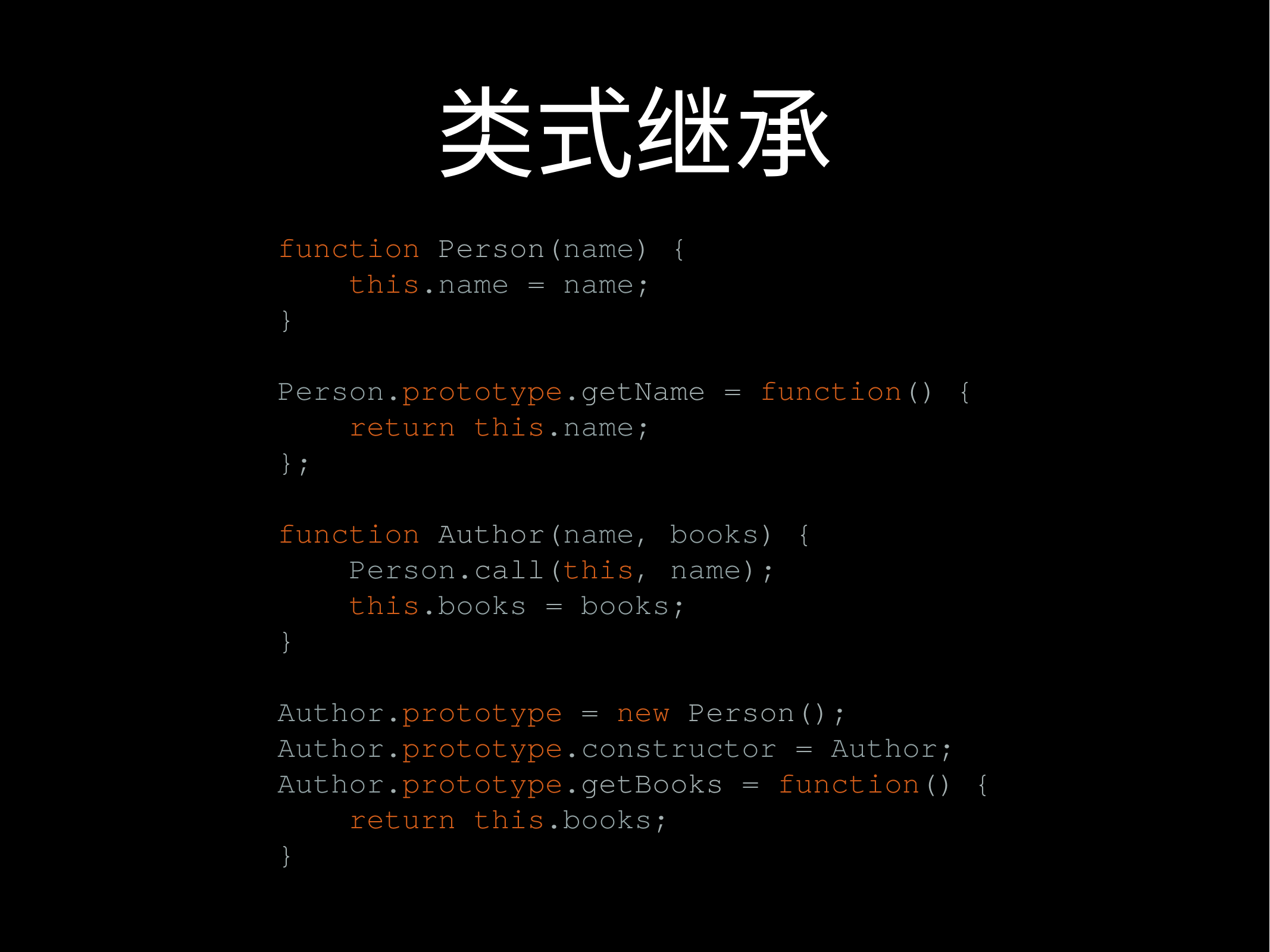

# 类式继承
function Person(name) {
    this.name = name;
}

Person.prototype.getName = function() {
    return this.name;
};

function Author(name, books) {
    Person.call(this, name);
    this.books = books;
}

Author.prototype = new Person();
Author.prototype.constructor = Author;
Author.prototype.getBooks = function() {
    return this.books;
}